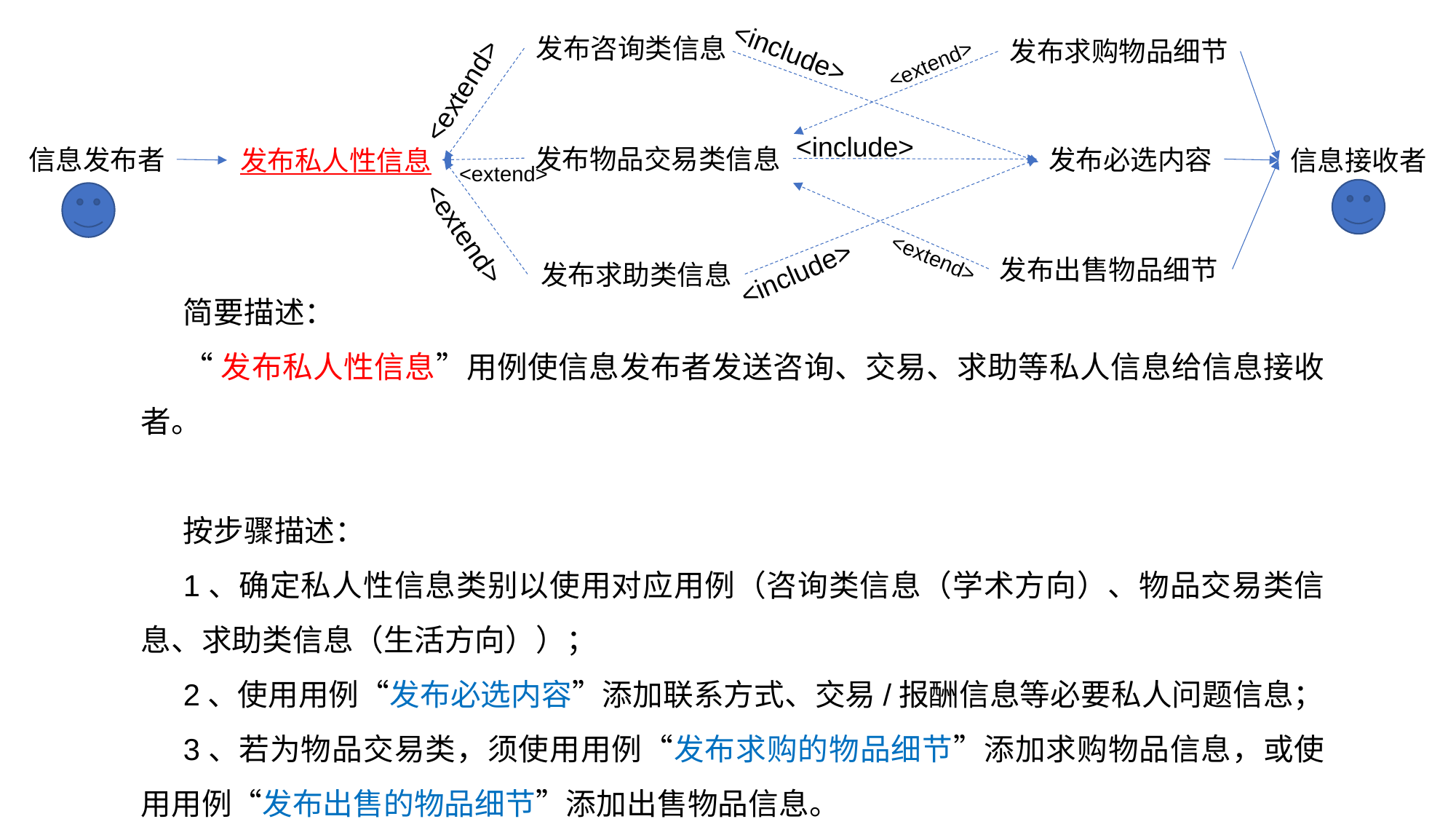

发布咨询类信息
发布求购物品细节
<include>
<extend>
<extend>
<include>
发布物品交易类信息
发布必选内容
信息发布者
发布私人性信息
信息接收者
<extend>
<extend>
<include>
<extend>
发布出售物品细节
发布求助类信息

简要描述：
“发布私人性信息”用例使信息发布者发送咨询、交易、求助等私人信息给信息接收者。

按步骤描述：
1、确定私人性信息类别以使用对应用例（咨询类信息（学术方向）、物品交易类信息、求助类信息（生活方向））；
2、使用用例“发布必选内容”添加联系方式、交易/报酬信息等必要私人问题信息；
3、若为物品交易类，须使用用例“发布求购的物品细节”添加求购物品信息，或使用用例“发布出售的物品细节”添加出售物品信息。